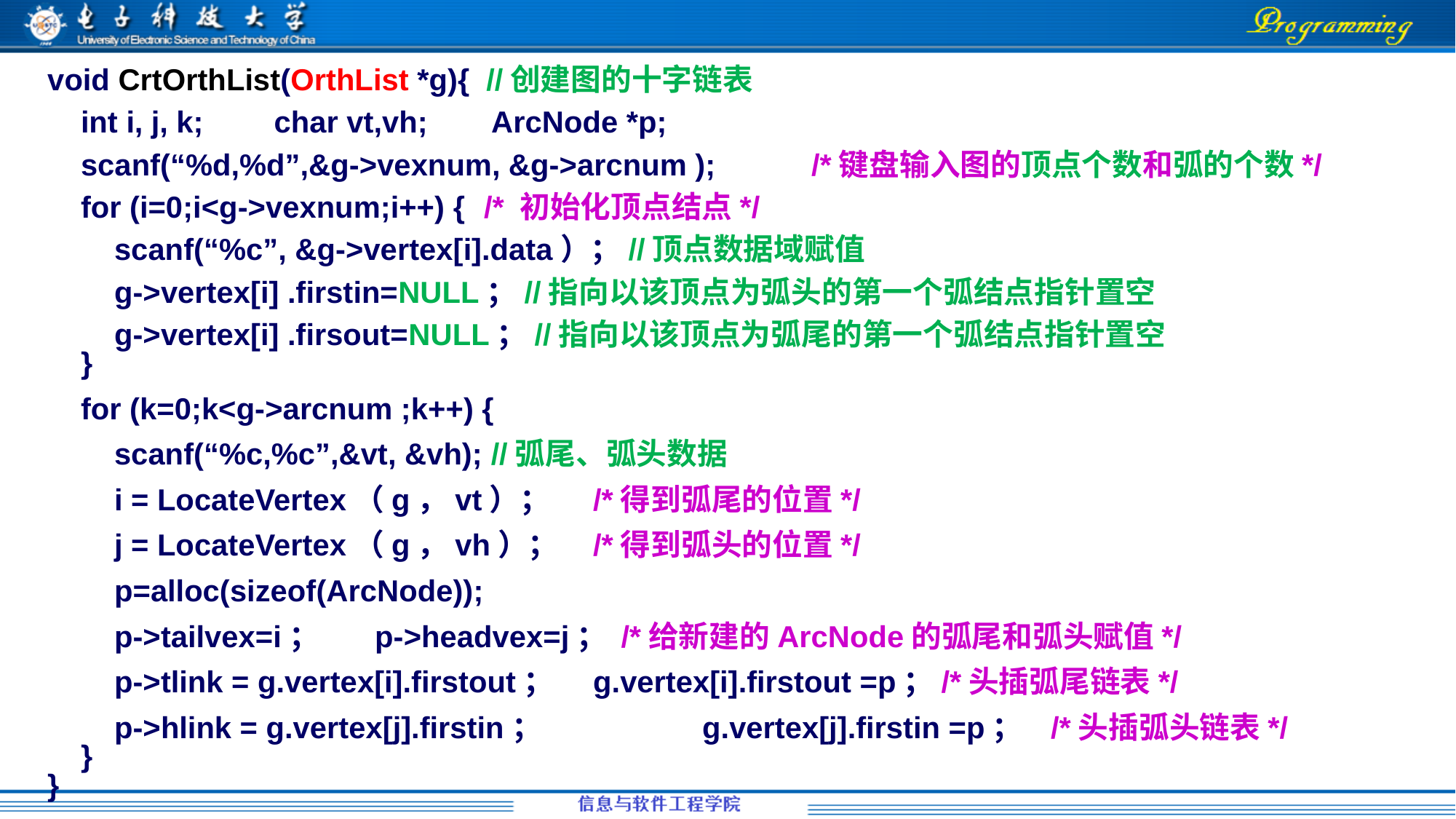

void CrtOrthList(OrthList *g){  //创建图的十字链表
    int i, j, k;	 char vt,vh;	 ArcNode *p;
    scanf(“%d,%d”,&g->vexnum, &g->arcnum );	/*键盘输入图的顶点个数和弧的个数*/
    for (i=0;i<g->vexnum;i++) {	/* 初始化顶点结点*/
        scanf(“%c”, &g->vertex[i].data）；//顶点数据域赋值
        g->vertex[i] .firstin=NULL；//指向以该顶点为弧头的第一个弧结点指针置空
        g->vertex[i] .firsout=NULL；//指向以该顶点为弧尾的第一个弧结点指针置空
    }
    for (k=0;k<g->arcnum ;k++) {
        scanf(“%c,%c”,&vt, &vh); //弧尾、弧头数据
        i = LocateVertex（g，vt）； 	/*得到弧尾的位置*/
        j = LocateVertex（g，vh）； 	/*得到弧头的位置*/
        p=alloc(sizeof(ArcNode));
        p->tailvex=i；	p->headvex=j； /*给新建的ArcNode的弧尾和弧头赋值*/
        p->tlink = g.vertex[i].firstout；	g.vertex[i].firstout =p；/*头插弧尾链表*/
        p->hlink = g.vertex[j].firstin；		g.vertex[j].firstin =p；   /*头插弧头链表*/
    }
}